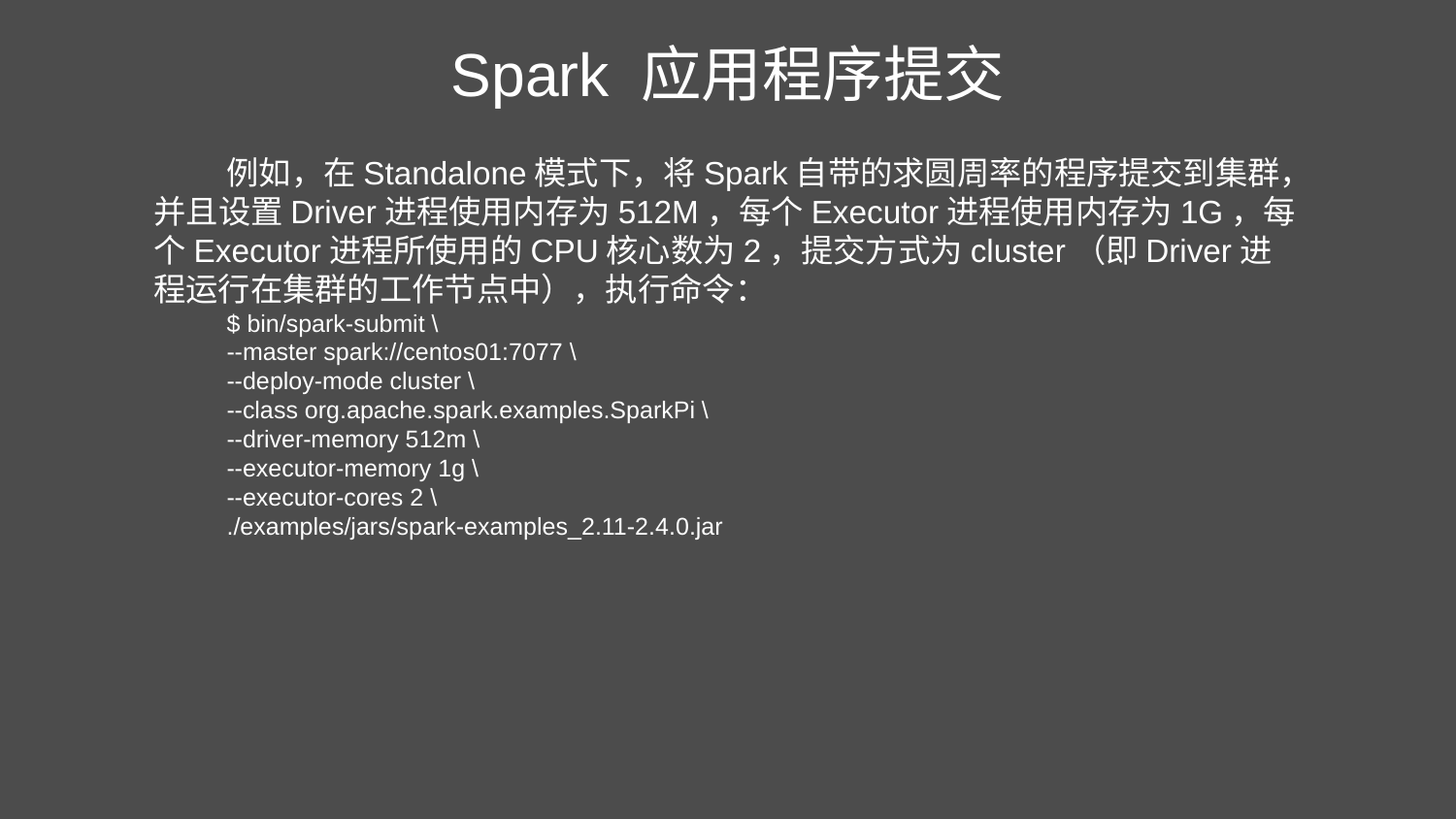

Spark 应用程序提交

例如，在Standalone模式下，将Spark自带的求圆周率的程序提交到集群，并且设置Driver进程使用内存为512M，每个Executor进程使用内存为1G，每个Executor进程所使用的CPU核心数为2，提交方式为cluster（即Driver进程运行在集群的工作节点中），执行命令：
$ bin/spark-submit \
--master spark://centos01:7077 \
--deploy-mode cluster \
--class org.apache.spark.examples.SparkPi \
--driver-memory 512m \
--executor-memory 1g \
--executor-cores 2 \
./examples/jars/spark-examples_2.11-2.4.0.jar